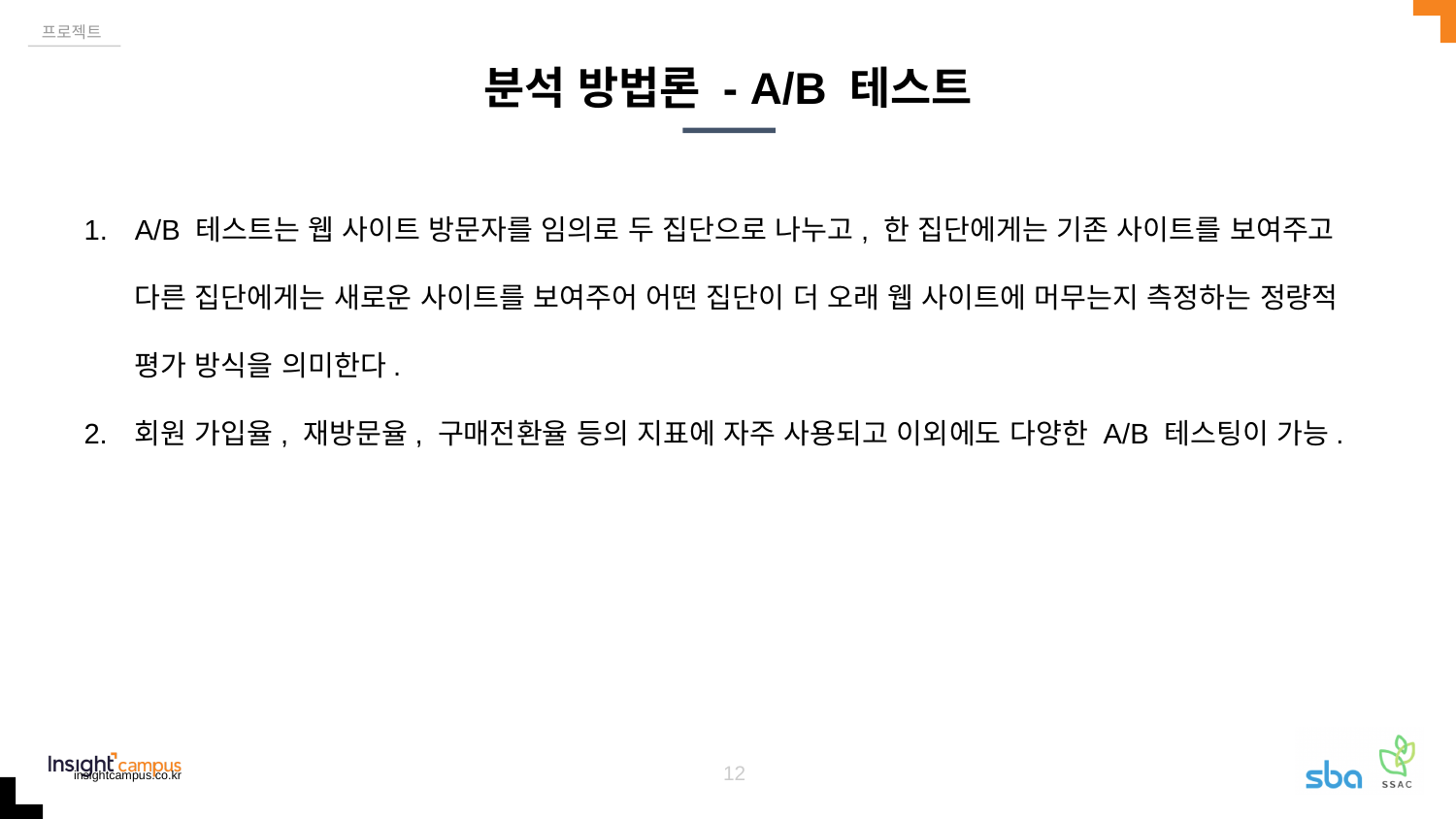

프로젝트
# 분석 방법론 - A/B 테스트
A/B 테스트는 웹 사이트 방문자를 임의로 두 집단으로 나누고, 한 집단에게는 기존 사이트를 보여주고 다른 집단에게는 새로운 사이트를 보여주어 어떤 집단이 더 오래 웹 사이트에 머무는지 측정하는 정량적 평가 방식을 의미한다.
회원 가입율, 재방문율, 구매전환율 등의 지표에 자주 사용되고 이외에도 다양한 A/B 테스팅이 가능.
12